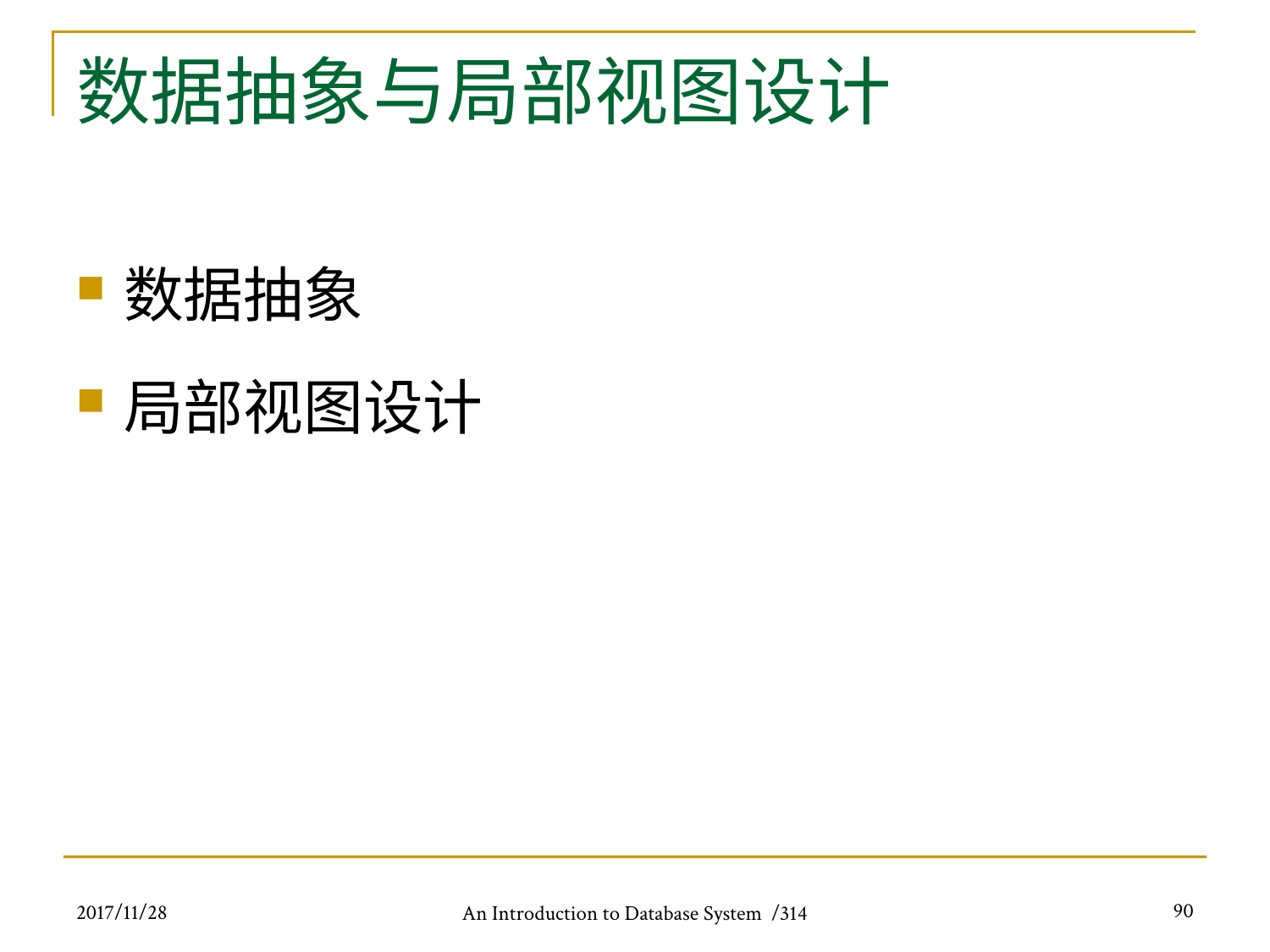

# 数据抽象与局部视图设计
数据抽象
局部视图设计
2017/11/28
90
An Introduction to Database System  /314